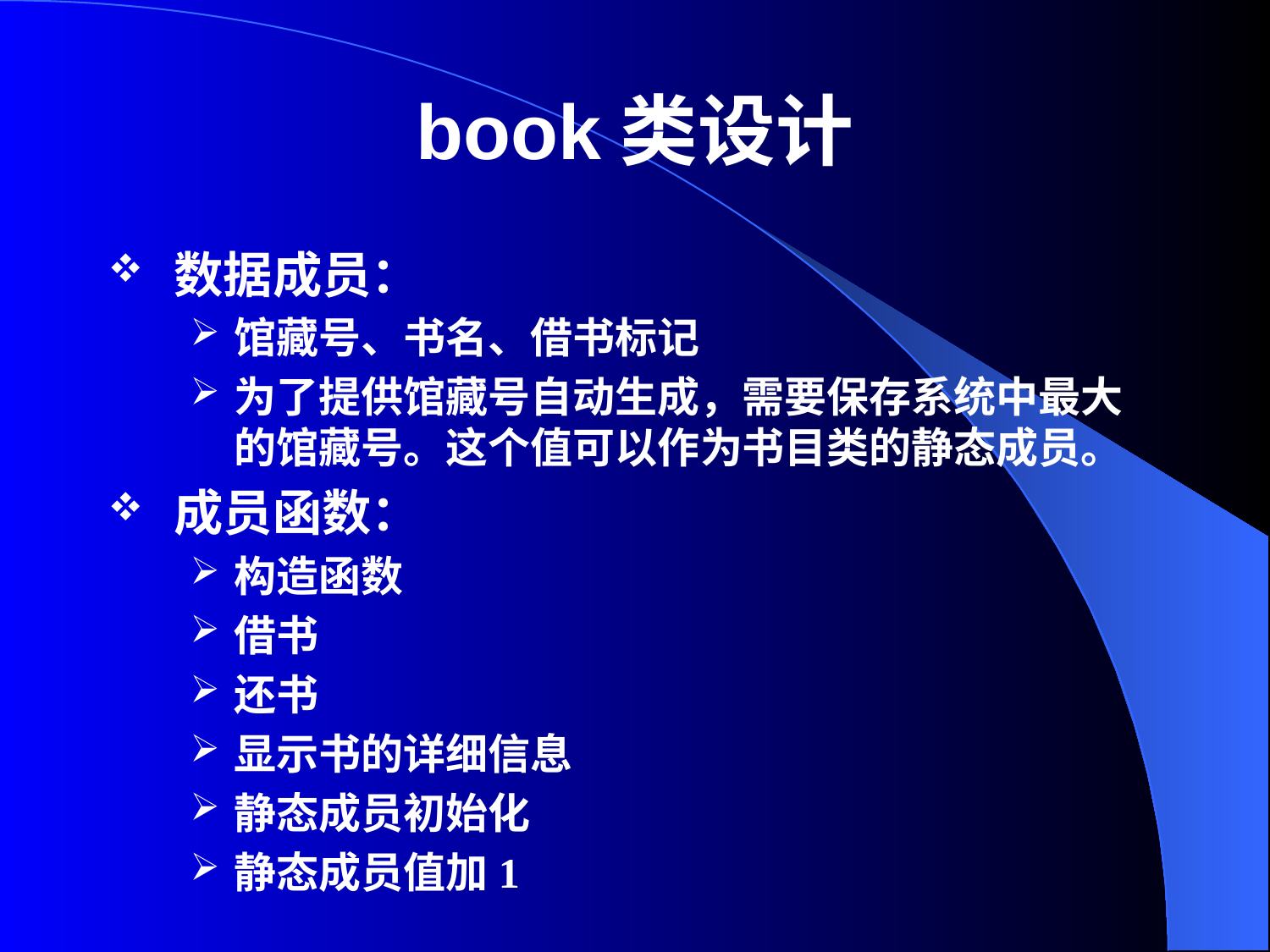

# book类设计
数据成员：
馆藏号、书名、借书标记
为了提供馆藏号自动生成，需要保存系统中最大的馆藏号。这个值可以作为书目类的静态成员。
成员函数：
构造函数
借书
还书
显示书的详细信息
静态成员初始化
静态成员值加1